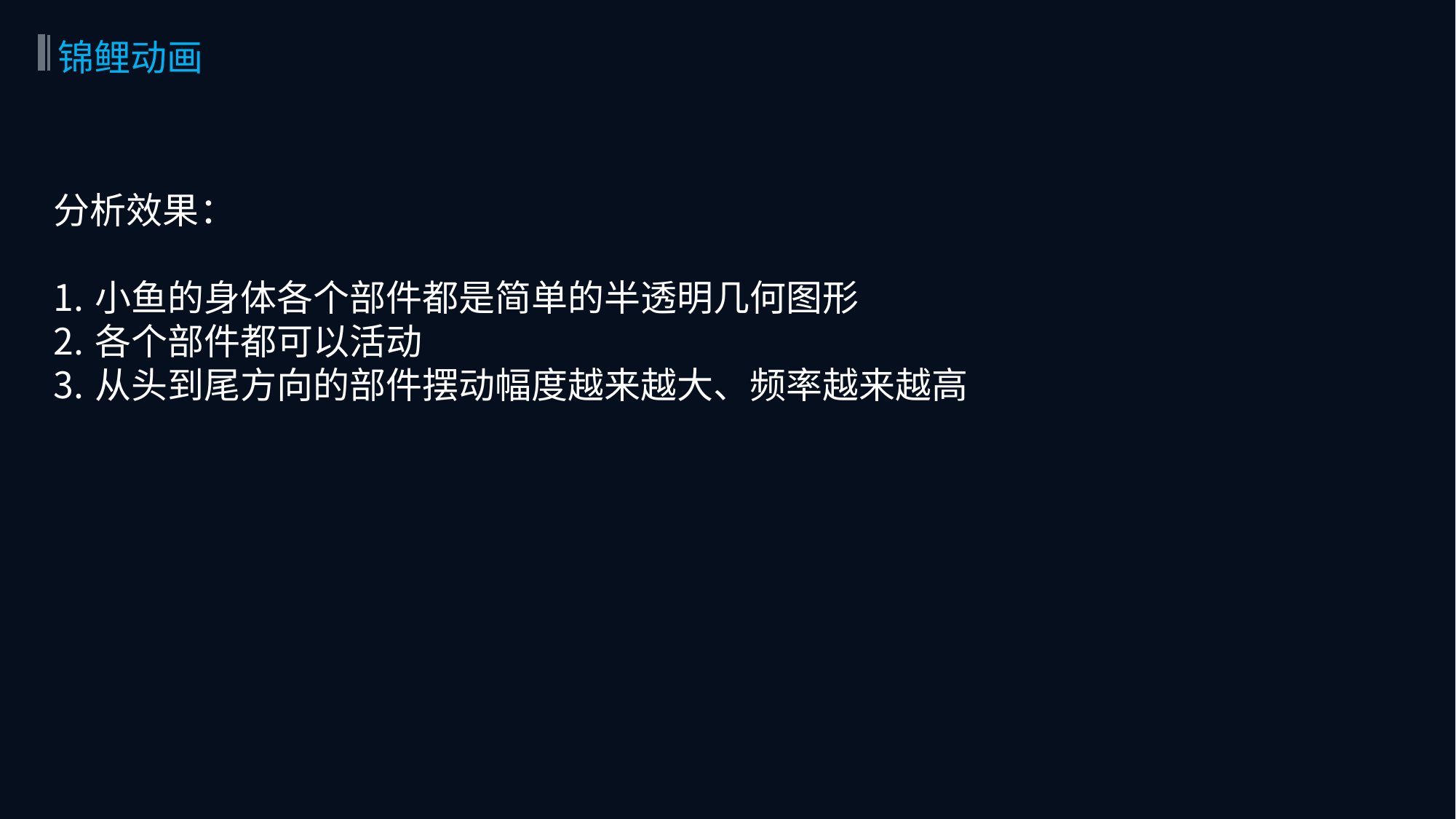

锦鲤动画
分析效果：

小鱼的身体各个部件都是简单的半透明几何图形
各个部件都可以活动
从头到尾方向的部件摆动幅度越来越大、频率越来越高